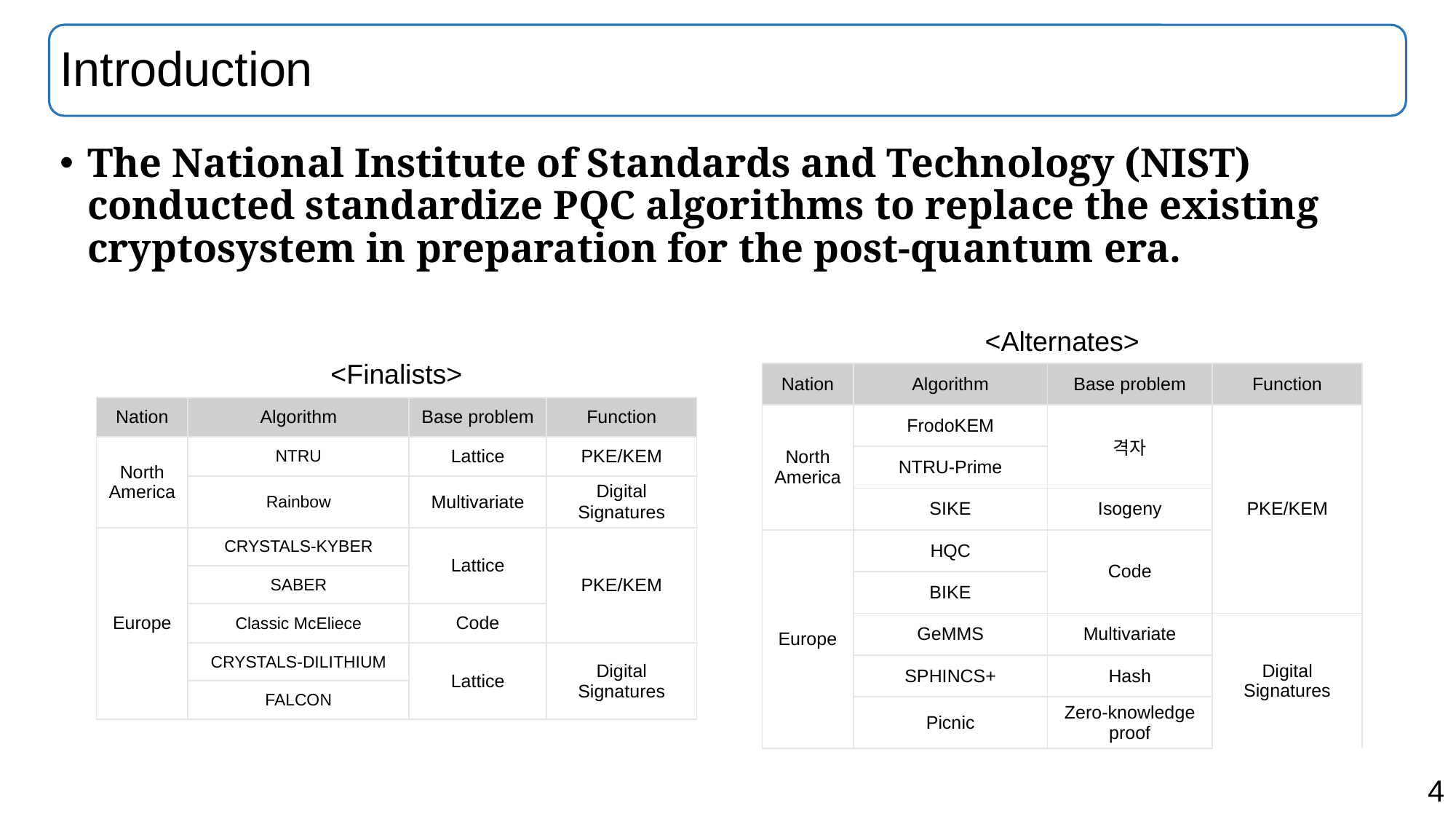

# Introduction
The National Institute of Standards and Technology (NIST) conducted standardize PQC algorithms to replace the existing cryptosystem in preparation for the post-quantum era.
<Alternates>
<Finalists>
| Nation | Algorithm | Base problem | Function |
| --- | --- | --- | --- |
| North America | FrodoKEM | 격자 | PKE/KEM |
|  | NTRU-Prime |  |  |
|  | SIKE | Isogeny |  |
| Europe | HQC | Code |  |
|  | BIKE |  |  |
|  | GeMMS | Multivariate | Digital Signatures |
|  | SPHINCS+ | Hash | 전자서명 |
|  | Picnic | Zero-knowledge proof |  |
| Nation | Algorithm | Base problem | Function |
| --- | --- | --- | --- |
| North America | NTRU | Lattice | PKE/KEM |
|  | Rainbow | Multivariate | Digital Signatures |
| Europe | CRYSTALS-KYBER | Lattice | PKE/KEM |
|  | SABER |  |  |
|  | Classic McEliece | Code |  |
|  | CRYSTALS-DILITHIUM | Lattice | Digital Signatures |
|  | FALCON |  |  |